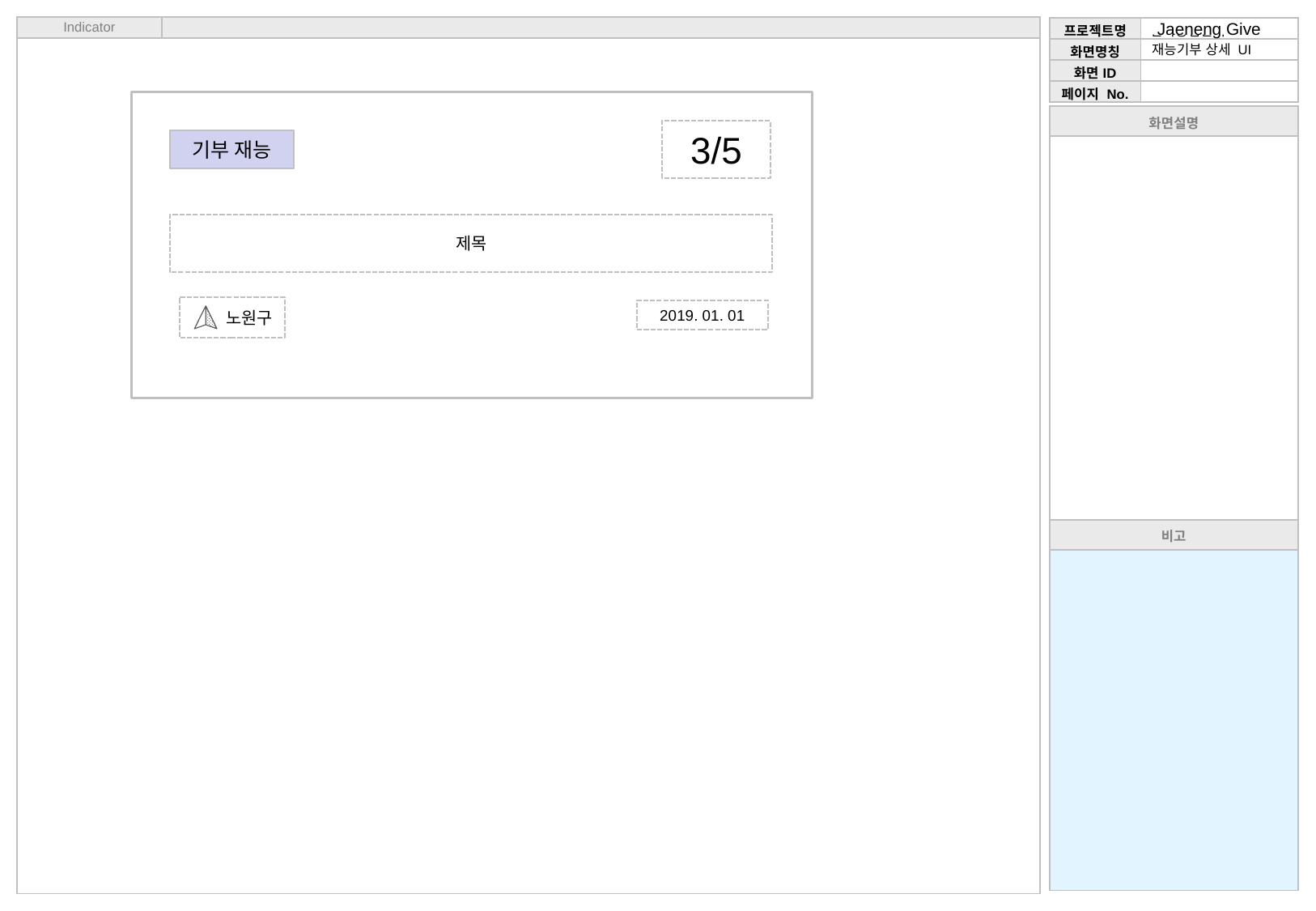

재능기부 상세 UI

3/5
기부 재능
제목
노원구

2019. 01. 01